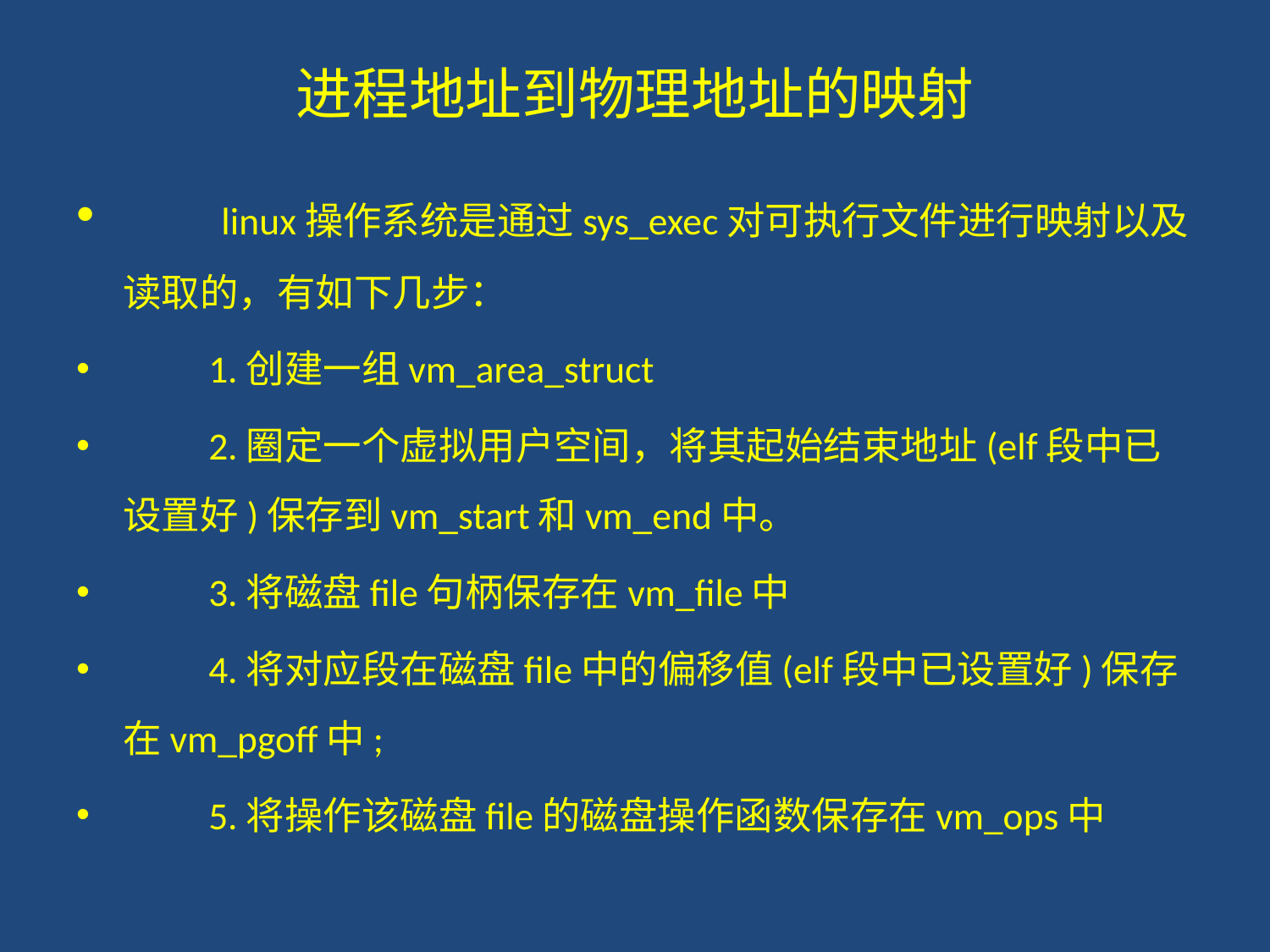

# 进程地址到物理地址的映射
　　linux操作系统是通过sys_exec对可执行文件进行映射以及读取的，有如下几步：
　　1.创建一组vm_area_struct
　　2.圈定一个虚拟用户空间，将其起始结束地址(elf段中已设置好)保存到vm_start和vm_end中。
　　3.将磁盘file句柄保存在vm_file中
　　4.将对应段在磁盘file中的偏移值(elf段中已设置好)保存在vm_pgoff中;
　　5.将操作该磁盘file的磁盘操作函数保存在vm_ops中